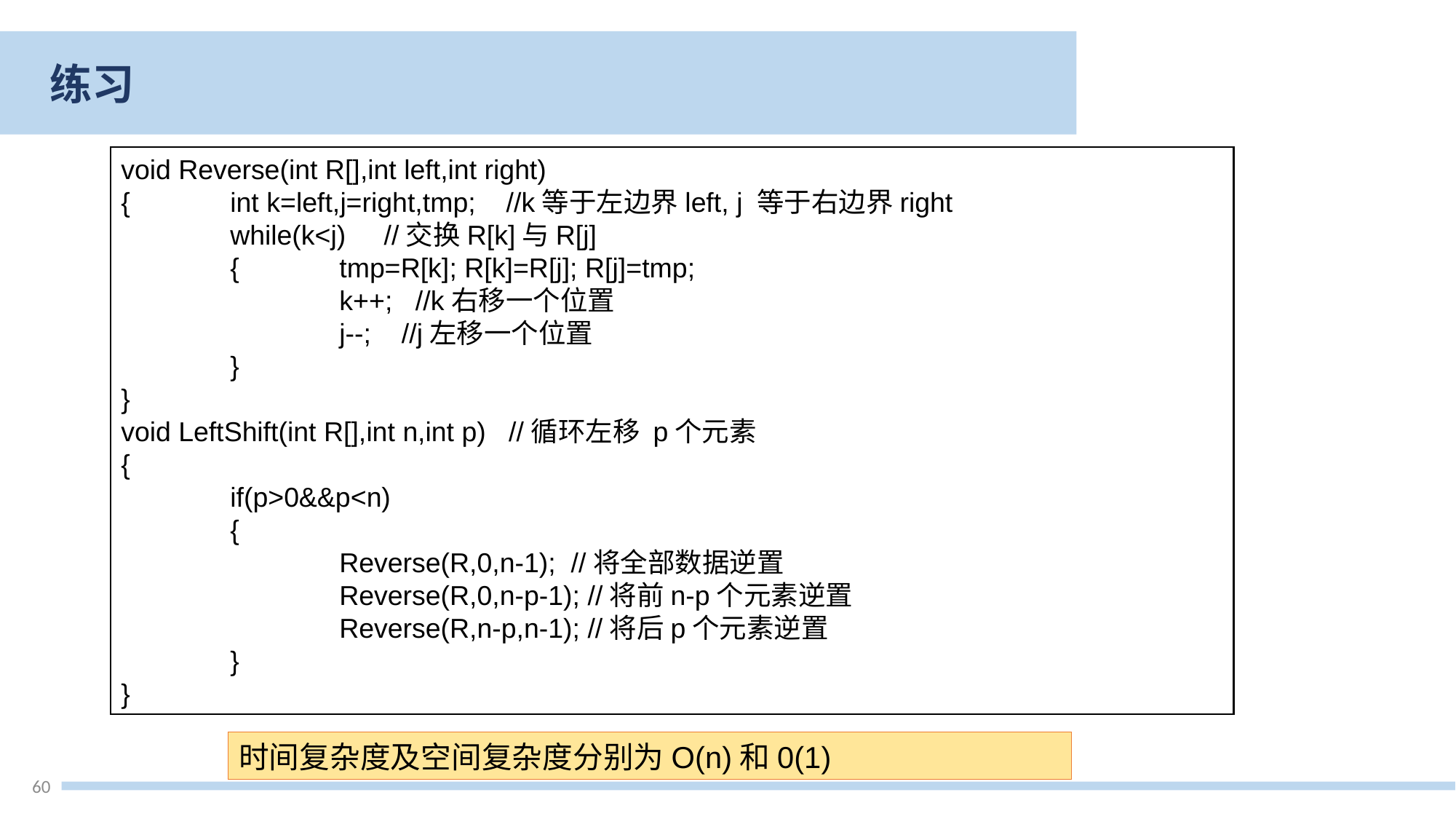

练习
void Reverse(int R[],int left,int right)
{   	int k=left,j=right,tmp;    //k等于左边界left, j 等于右边界right
	while(k<j)     //交换R[k]与R[j]
	{   	tmp=R[k]; R[k]=R[j]; R[j]=tmp;
		k++;   //k右移一个位置
		j--;    //j左移一个位置
	}
}
void LeftShift(int R[],int n,int p)   //循环左移 p个元素
{
	if(p>0&&p<n)
	{
		Reverse(R,0,n-1);  //将全部数据逆置
		Reverse(R,0,n-p-1); //将前n-p个元素逆置
		Reverse(R,n-p,n-1); //将后p个元素逆置
	}
}
时间复杂度及空间复杂度分别为O(n)和0(1)
60